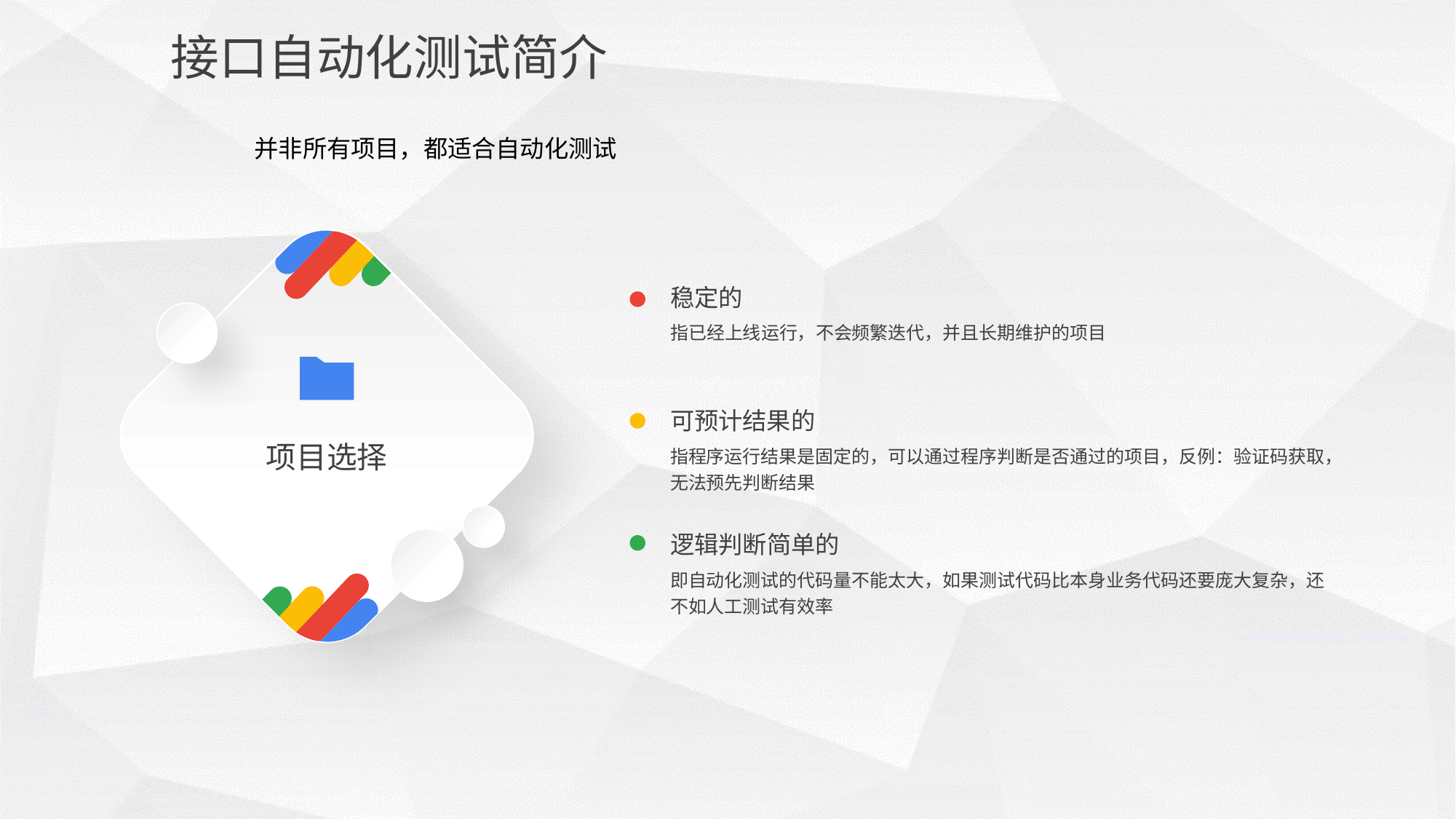

接口自动化测试简介
并非所有项目，都适合自动化测试

稳定的

指已经上线运行，不会频繁迭代，并且长期维护的项目

可预计结果的

项目选择
指程序运行结果是固定的，可以通过程序判断是否通过的项目，反例：验证码获取，无法预先判断结果

逻辑判断简单的

即自动化测试的代码量不能太大，如果测试代码比本身业务代码还要庞大复杂，还不如人工测试有效率